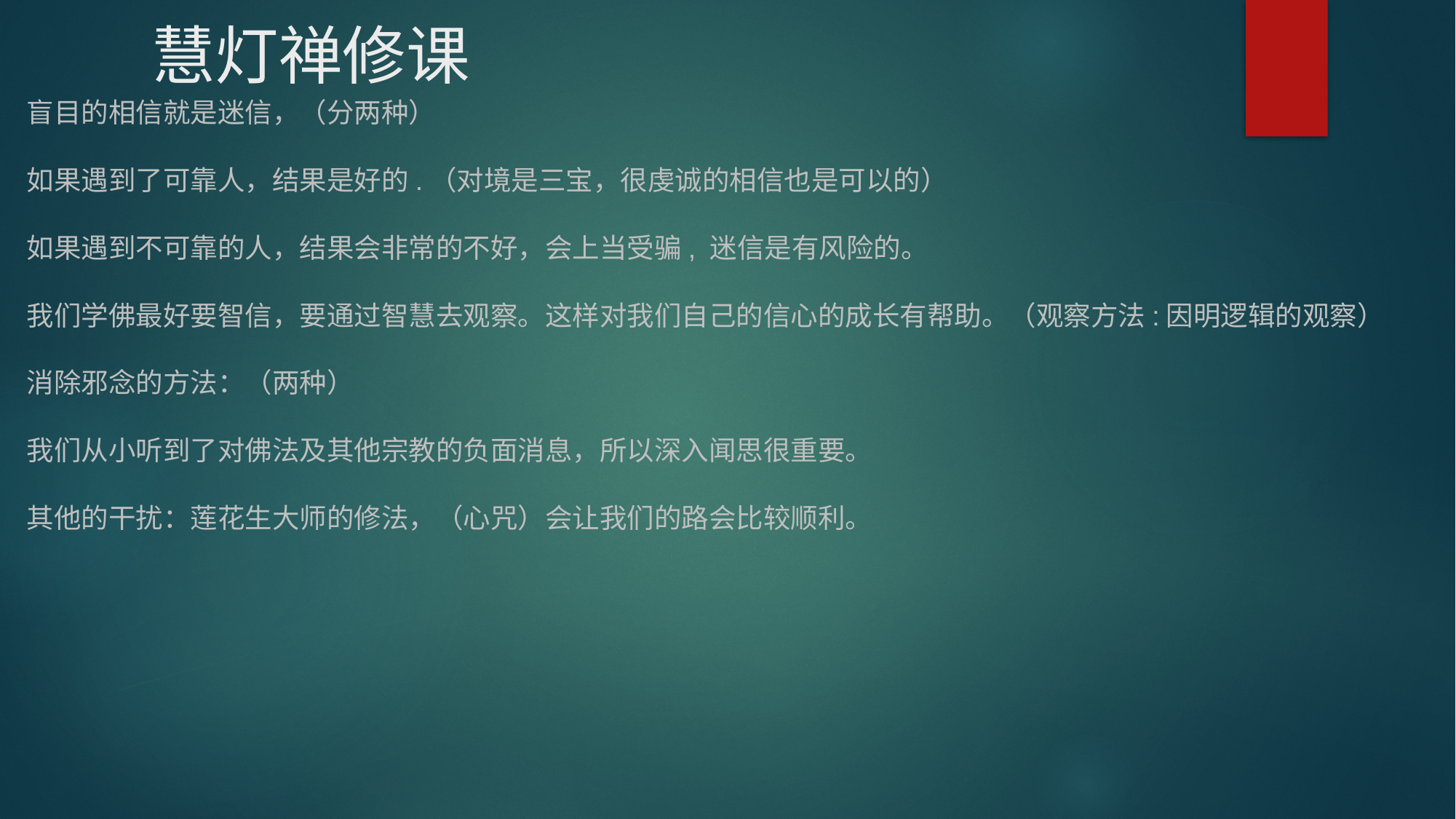

慧灯禅修课
盲目的相信就是迷信，（分两种）
如果遇到了可靠人，结果是好的.（对境是三宝，很虔诚的相信也是可以的）
如果遇到不可靠的人，结果会非常的不好，会上当受骗, 迷信是有风险的。
我们学佛最好要智信，要通过智慧去观察。这样对我们自己的信心的成长有帮助。（观察方法:因明逻辑的观察）
消除邪念的方法：（两种）
我们从小听到了对佛法及其他宗教的负面消息，所以深入闻思很重要。
其他的干扰：莲花生大师的修法，（心咒）会让我们的路会比较顺利。